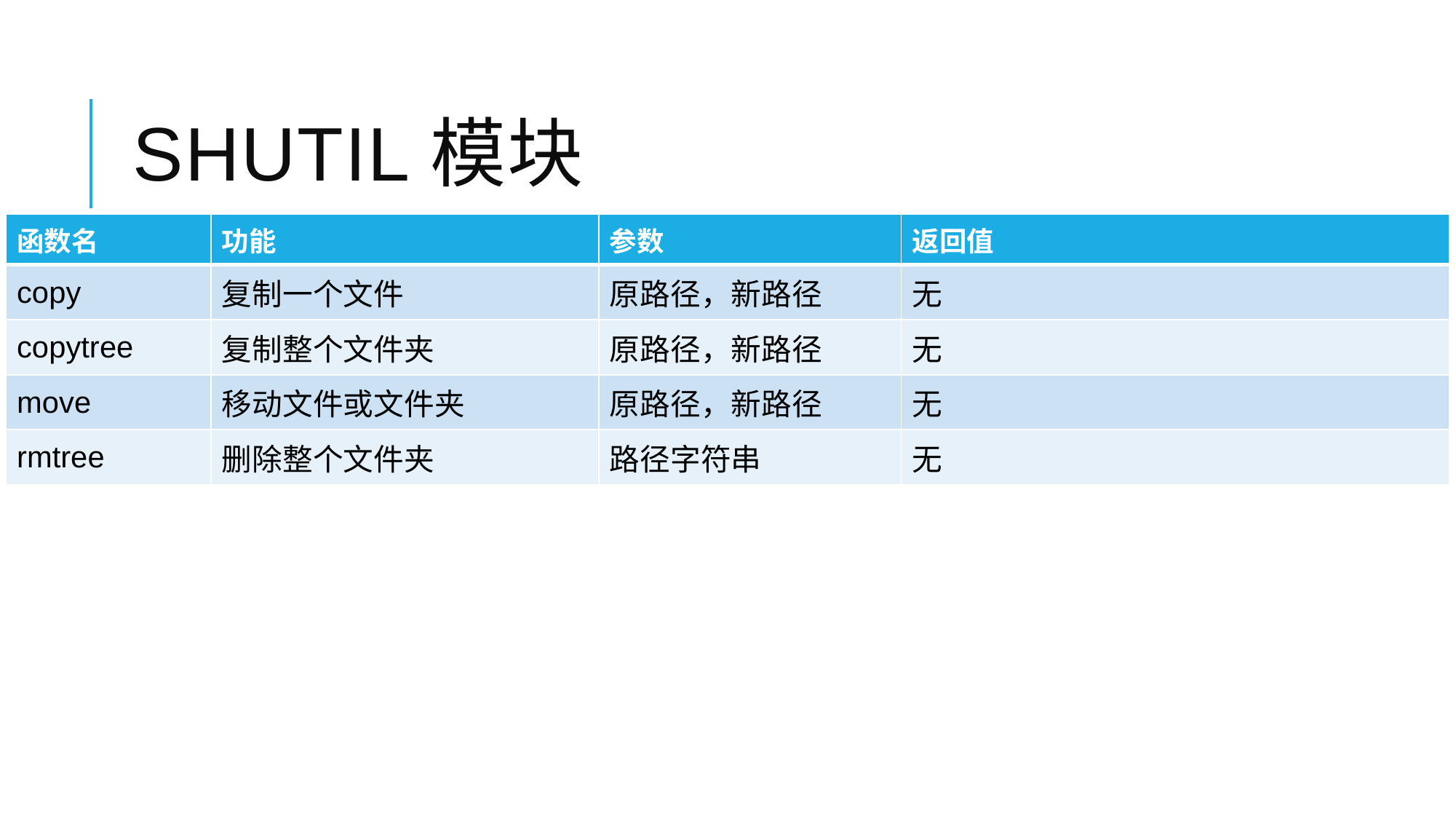

# Shutil模块
| 函数名 | 功能 | 参数 | 返回值 |
| --- | --- | --- | --- |
| copy | 复制一个文件 | 原路径，新路径 | 无 |
| copytree | 复制整个文件夹 | 原路径，新路径 | 无 |
| move | 移动文件或文件夹 | 原路径，新路径 | 无 |
| rmtree | 删除整个文件夹 | 路径字符串 | 无 |
涉及文件夹和文件处理的模块主要有四个：os, os.path, glob和shutil。每个模块相关函数如下表：